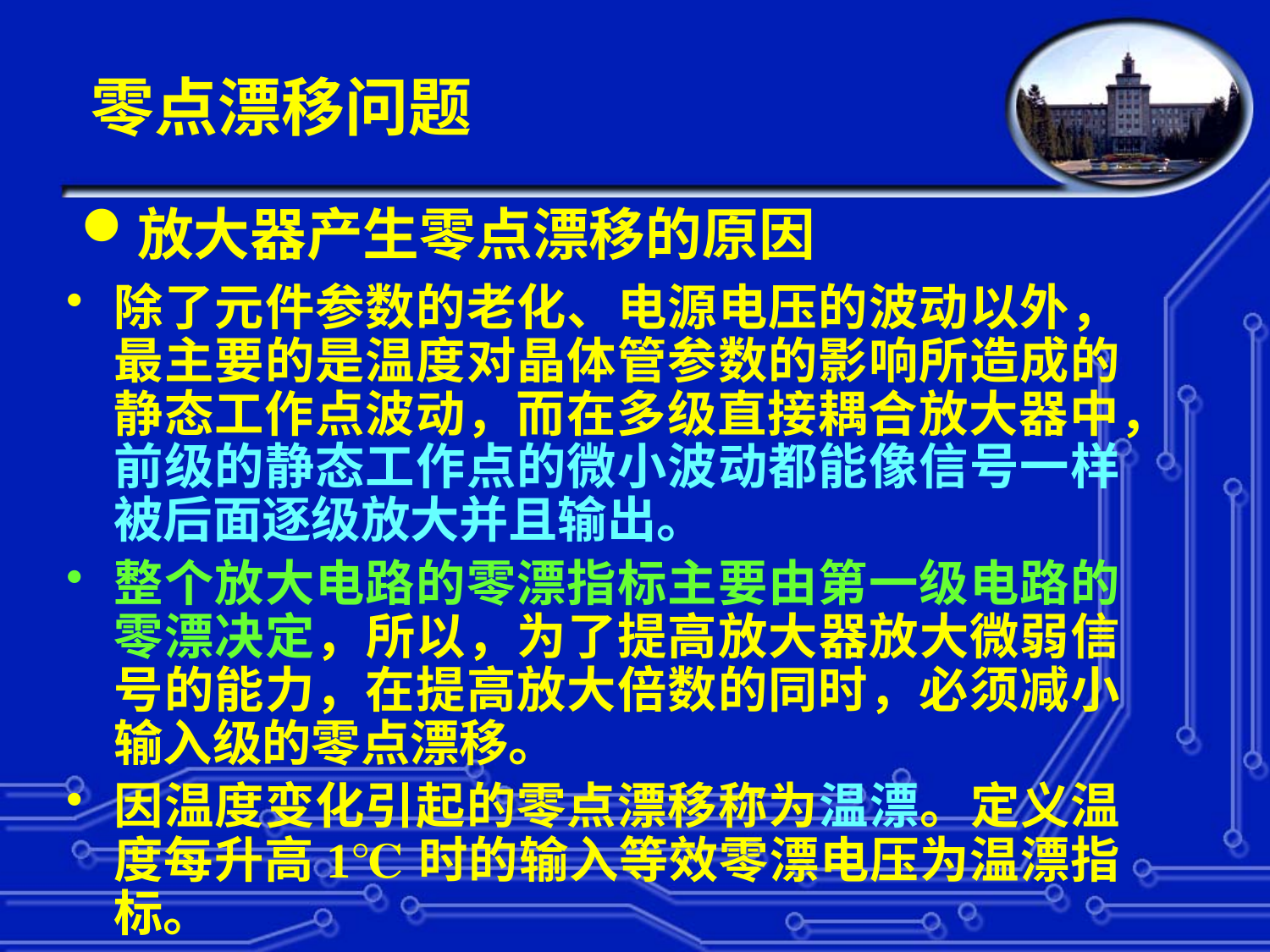

零点漂移问题
# 放大器产生零点漂移的原因
除了元件参数的老化、电源电压的波动以外，最主要的是温度对晶体管参数的影响所造成的静态工作点波动，而在多级直接耦合放大器中，前级的静态工作点的微小波动都能像信号一样被后面逐级放大并且输出。
整个放大电路的零漂指标主要由第一级电路的零漂决定，所以，为了提高放大器放大微弱信号的能力，在提高放大倍数的同时，必须减小输入级的零点漂移。
因温度变化引起的零点漂移称为温漂。定义温度每升高1℃时的输入等效零漂电压为温漂指标。